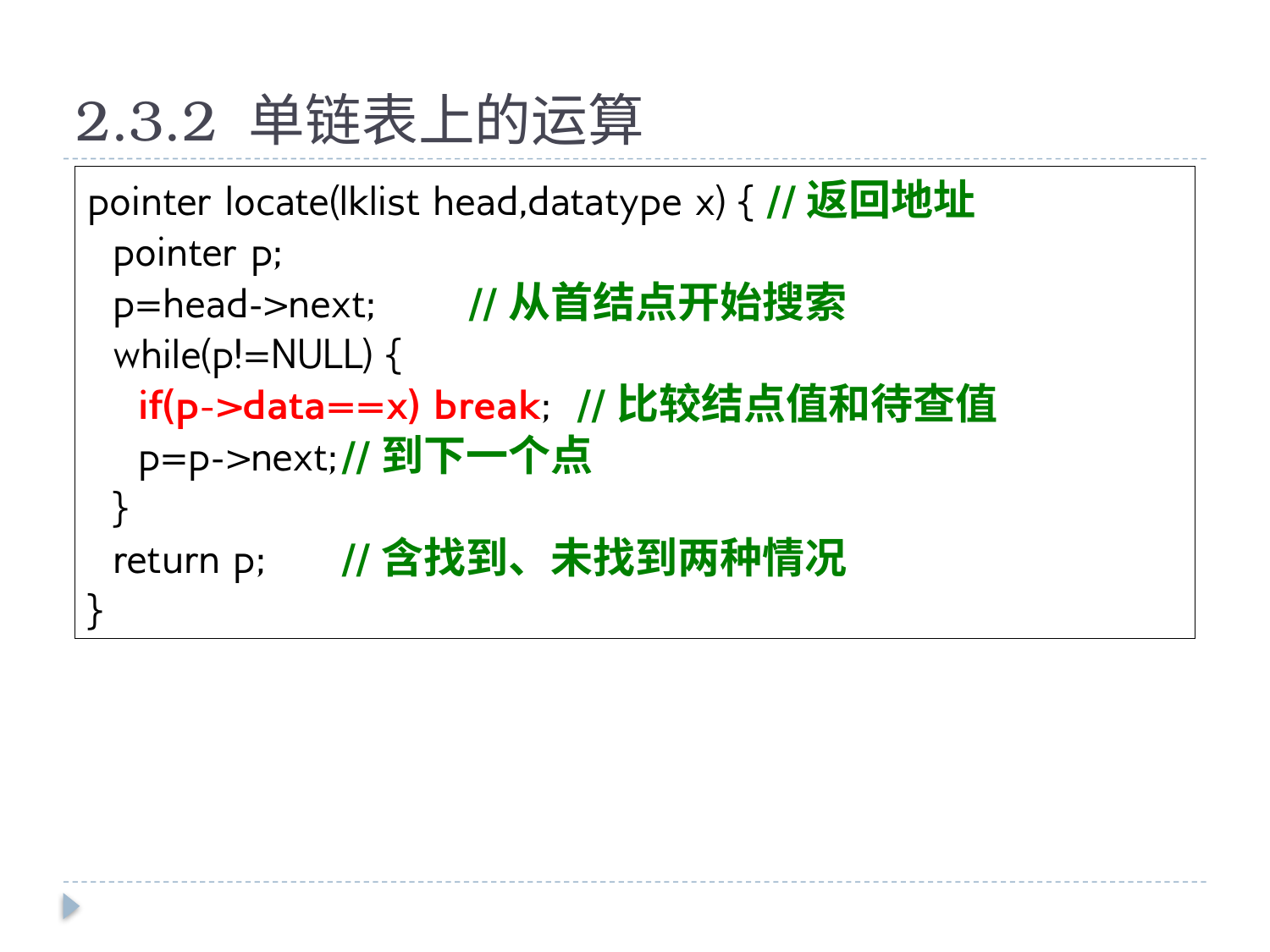

# 2.3.2 单链表上的运算
pointer locate(lklist head,datatype x) { //返回地址
  pointer p;
  p=head−>next;	//从首结点开始搜索
  while(p!=NULL) {
    if(p−>data==x) break;  //比较结点值和待查值
    p=p−>next;	//到下一个点
  }
  return p; 	//含找到、未找到两种情况
}